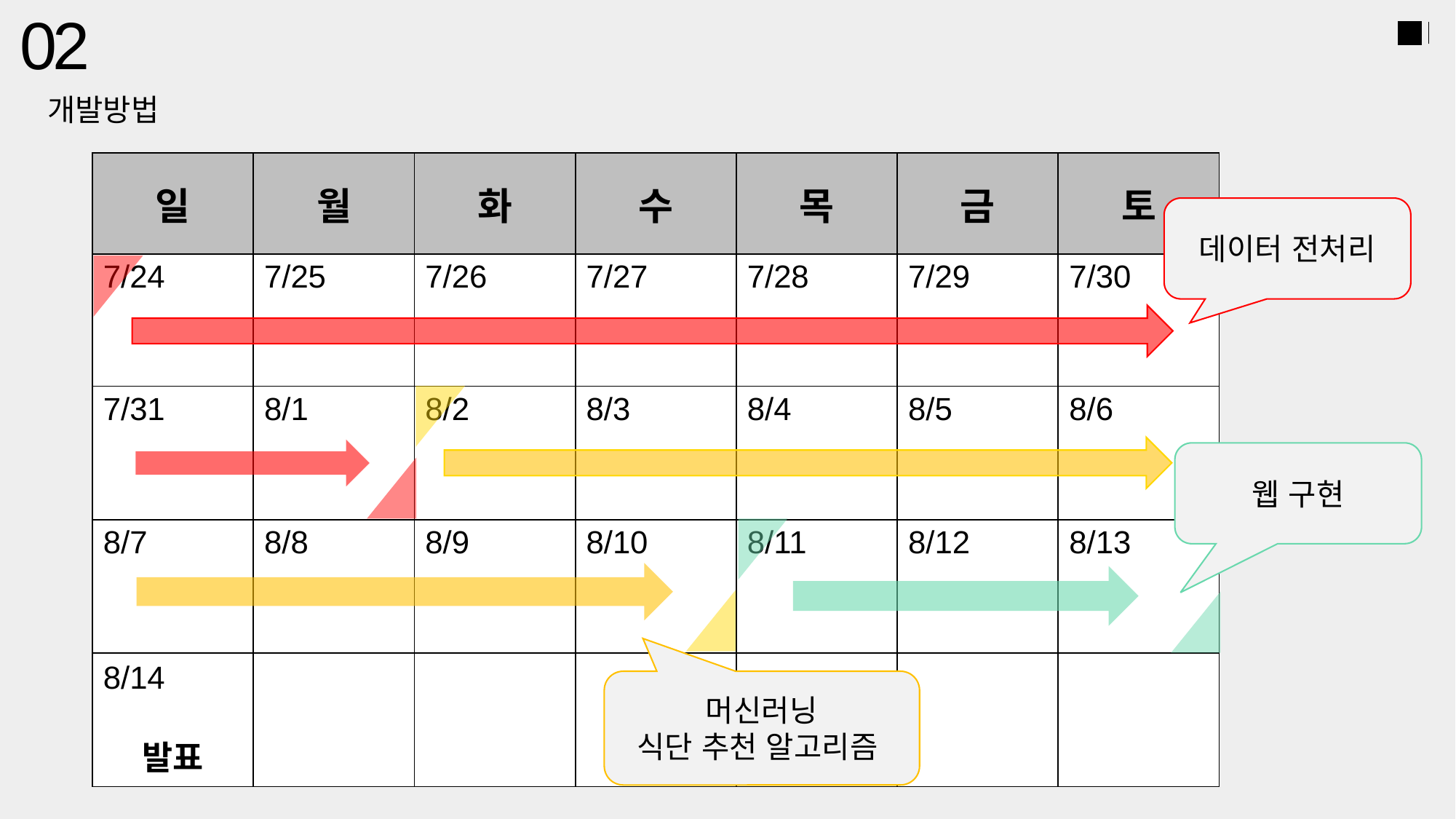

02

개발방법
| 일 | 월 | 화 | 수 | 목 | 금 | 토 |
| --- | --- | --- | --- | --- | --- | --- |
| 7/24 | 7/25 | 7/26 | 7/27 | 7/28 | 7/29 | 7/30 |
| 7/31 | 8/1 | 8/2 | 8/3 | 8/4 | 8/5 | 8/6 |
| 8/7 | 8/8 | 8/9 | 8/10 | 8/11 | 8/12 | 8/13 |
| 8/14 발표 |  |  |  |  |  |  |
데이터 전처리

웹 구현

머신러닝
식단 추천 알고리즘